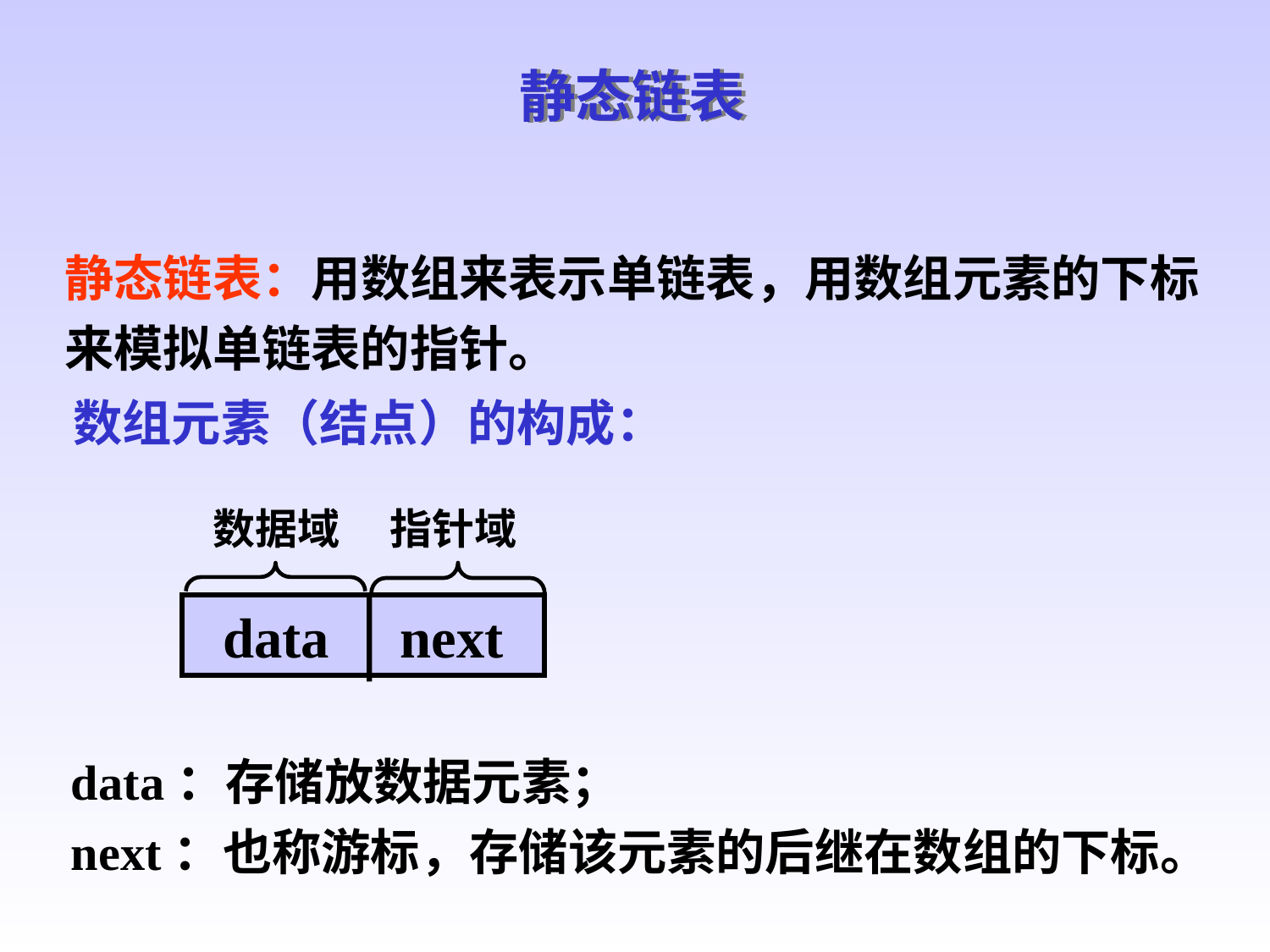

静态链表
静态链表：用数组来表示单链表，用数组元素的下标来模拟单链表的指针。
数组元素（结点）的构成：

数据域
指针域
  data     next

data：存储放数据元素；
next：也称游标，存储该元素的后继在数组的下标。